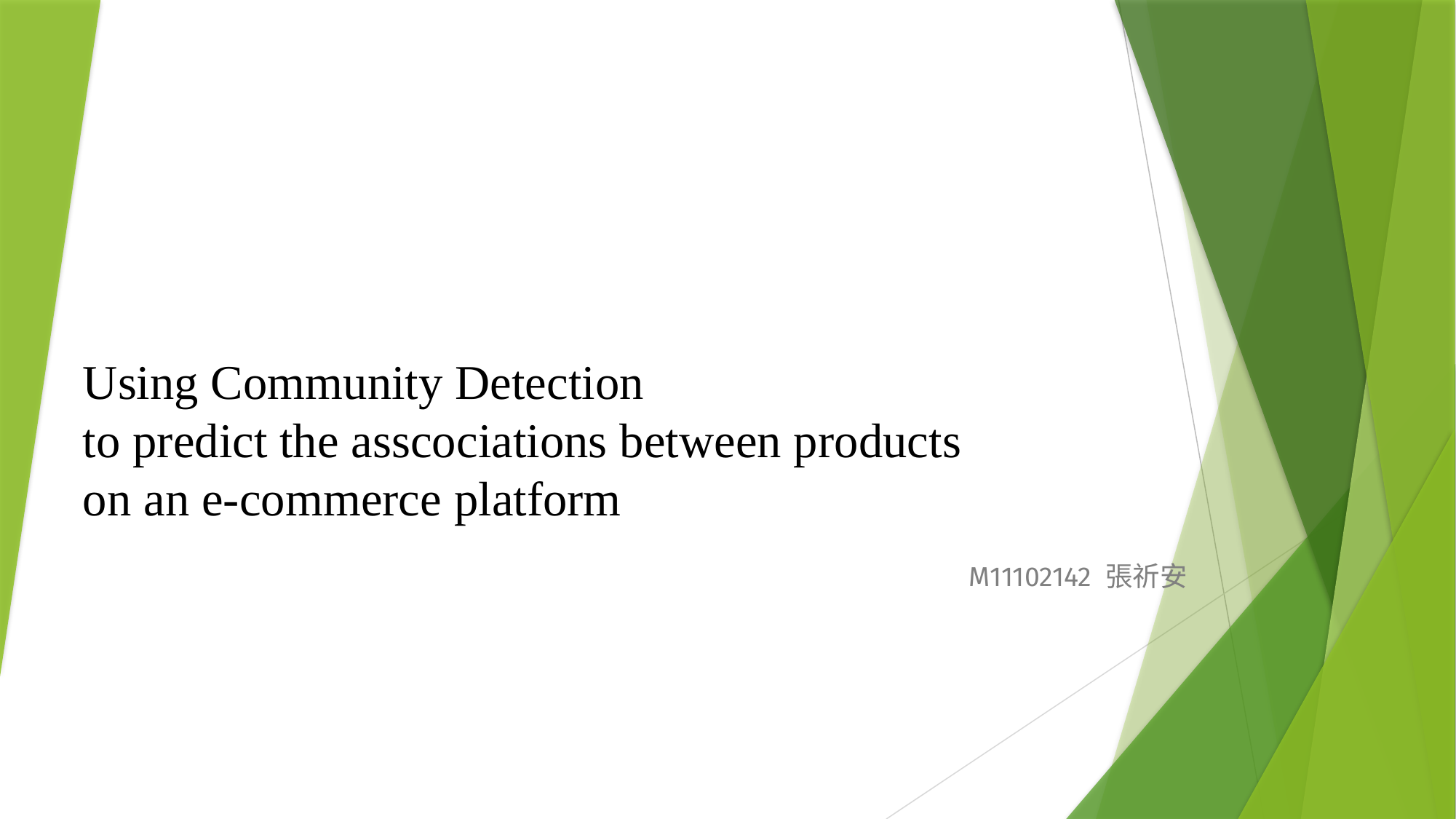

# Using Community Detection to predict the asscociations between products on an e-commerce platform
M11102142 張祈安